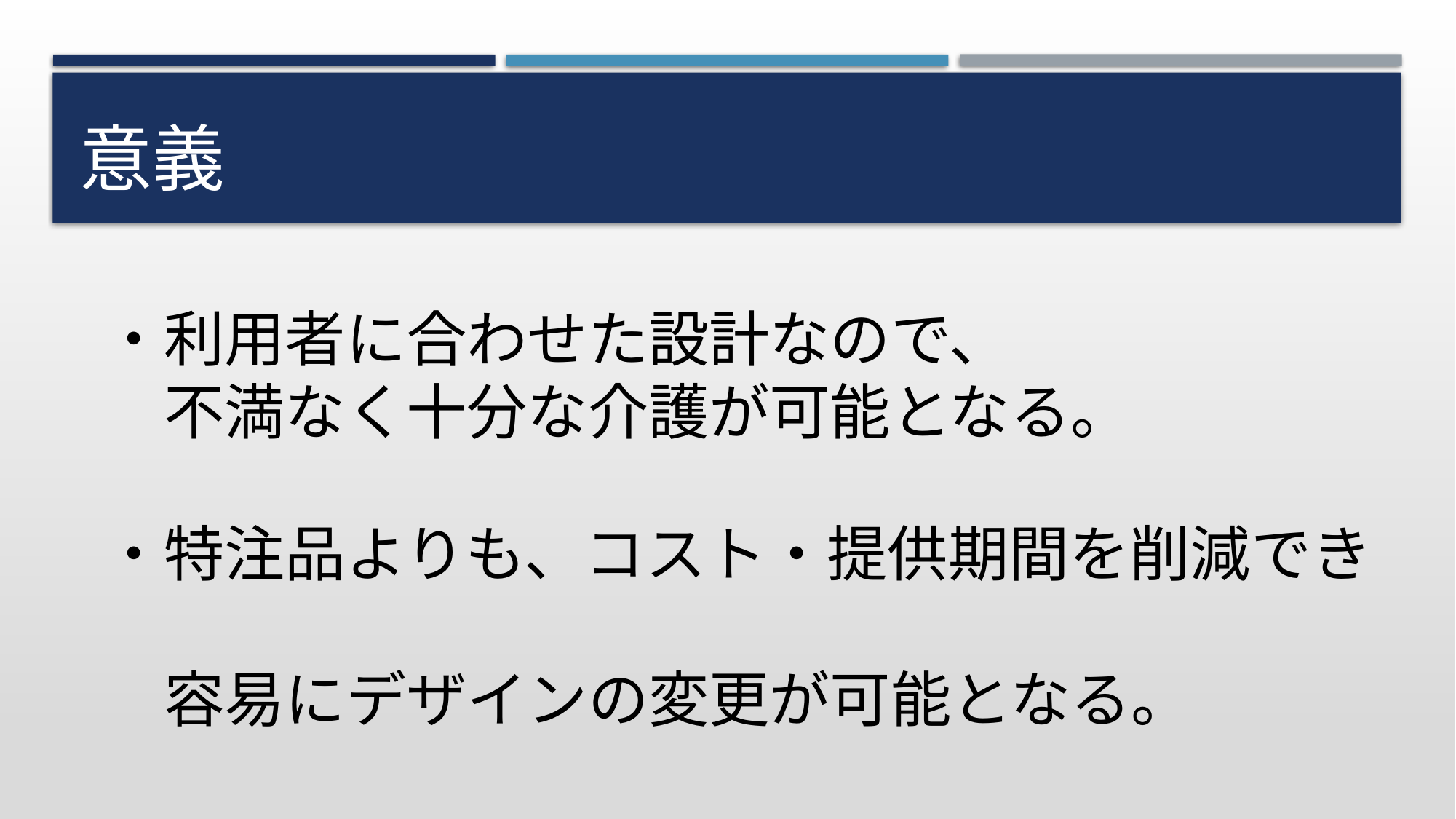

# 意義
・利用者に合わせた設計なので、
　不満なく十分な介護が可能となる。
・特注品よりも、コスト・提供期間を削減でき
　容易にデザインの変更が可能となる。